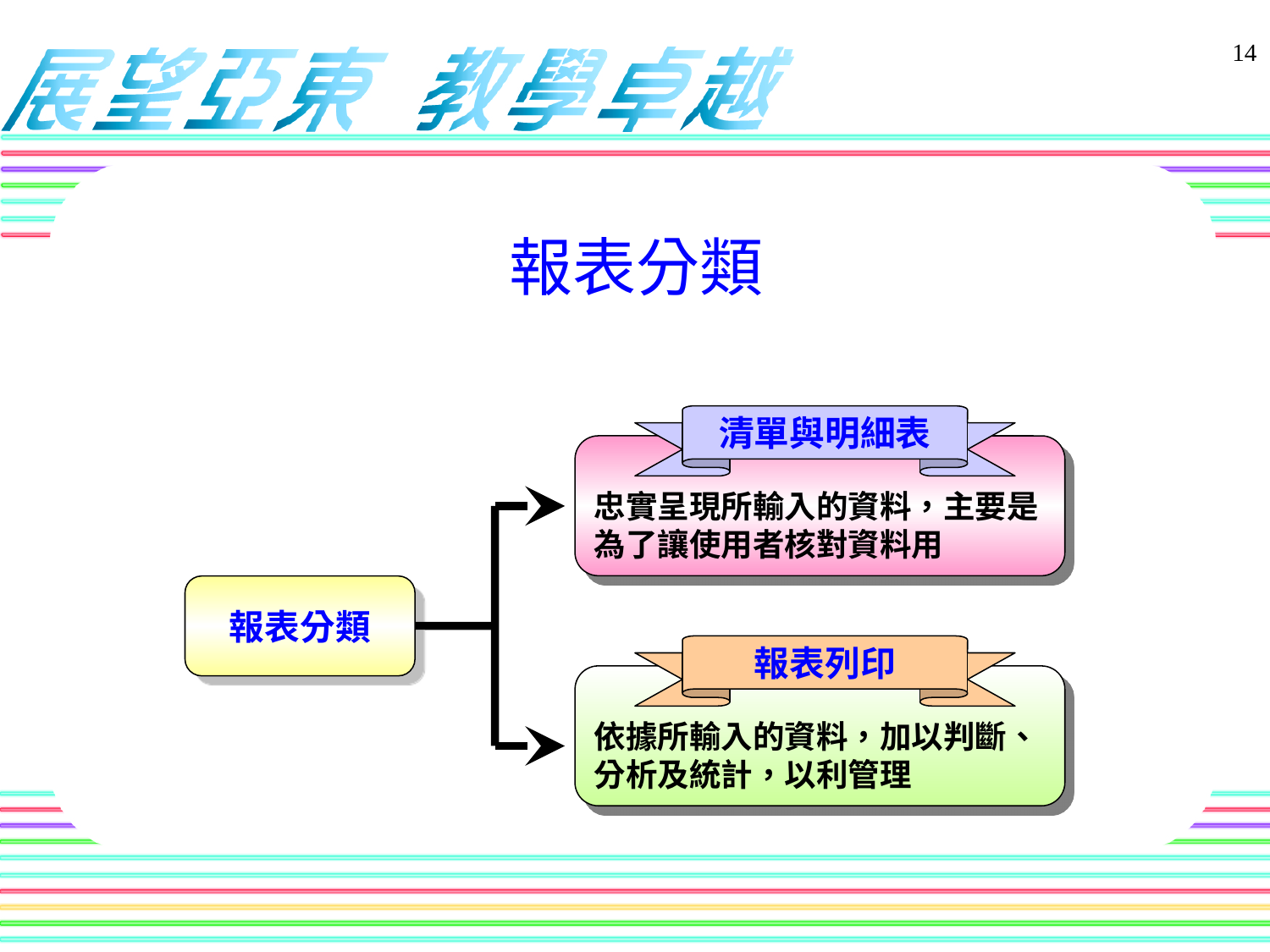

14
報表分類
清單與明細表

忠實呈現所輸入的資料，主要是為了讓使用者核對資料用

報表分類

報表列印

依據所輸入的資料，加以判斷、分析及統計，以利管理